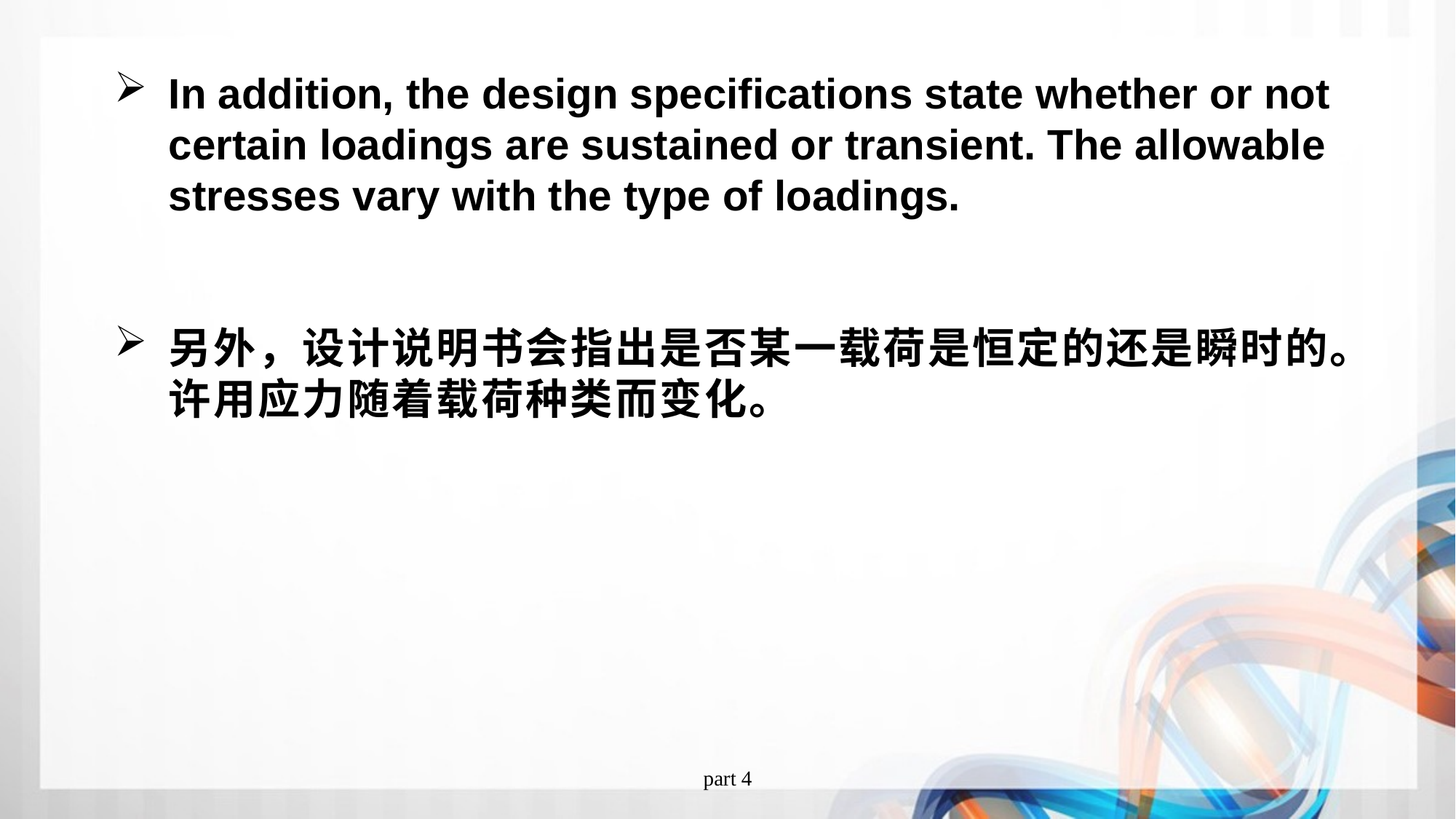

In addition, the design specifications state whether or not certain loadings are sustained or transient. The allowable stresses vary with the type of loadings.

另外，设计说明书会指出是否某一载荷是恒定的还是瞬时的。许用应力随着载荷种类而变化。
part 4